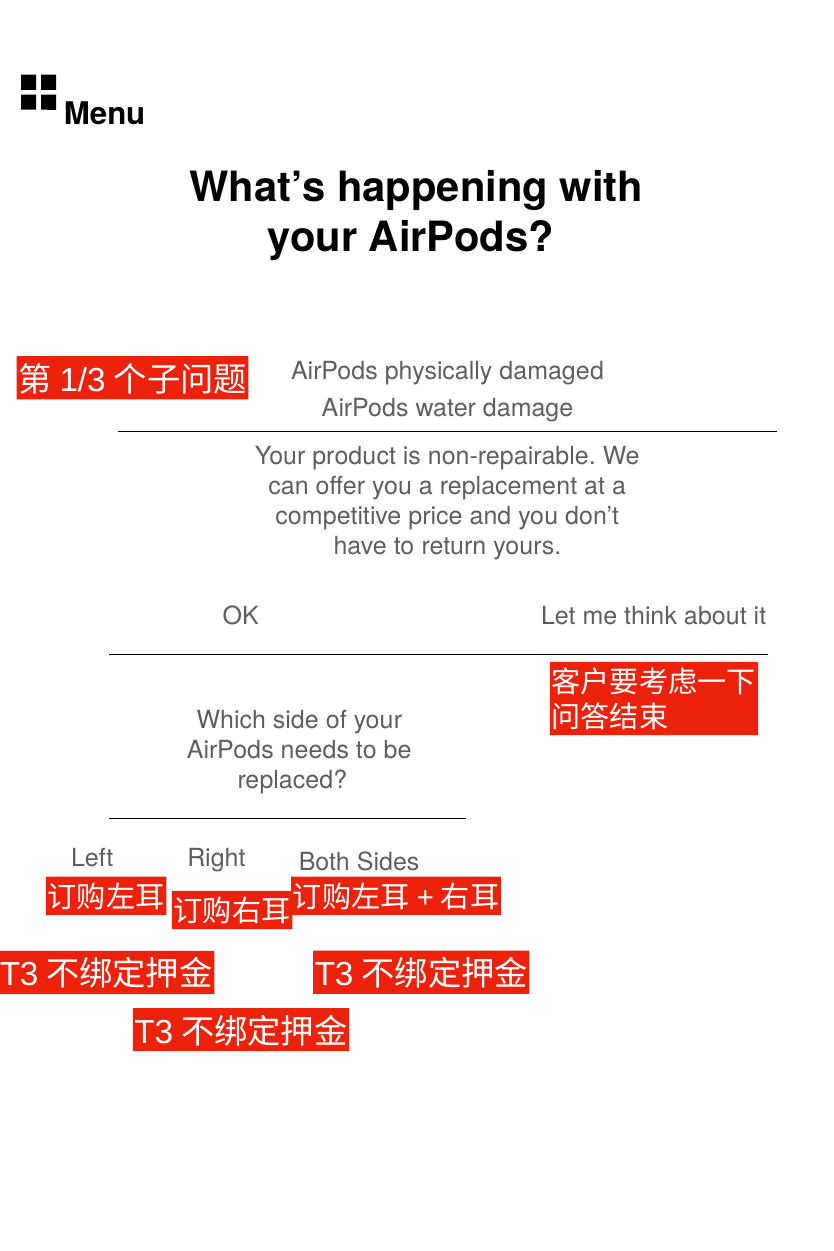

Menu
What’s happening with your AirPods?
第1/3个子问题
AirPods physically damaged
AirPods water damage

Your product is non-repairable. We can offer you a replacement at a competitive price and you don’t have to return yours.
OK
Let me think about it

客户要考虑一下
问答结束
Which side of your AirPods needs to be replaced?

Left
Right
Both Sides
订购左耳
订购左耳+右耳
订购右耳
T3不绑定押金
T3不绑定押金
T3不绑定押金